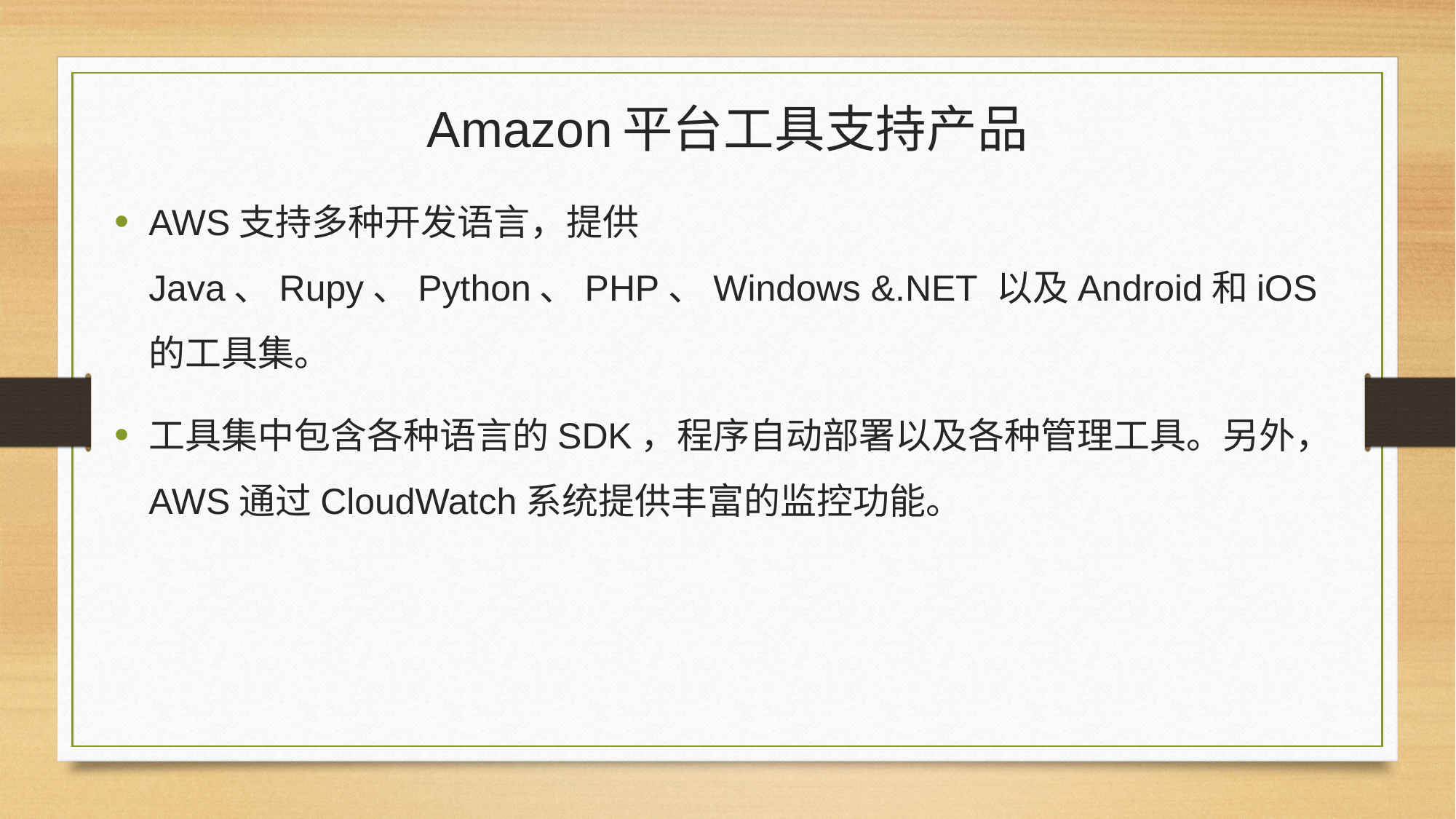

Amazon平台工具支持产品
AWS支持多种开发语言，提供Java、Rupy、Python、PHP、Windows &.NET 以及Android和iOS的工具集。
工具集中包含各种语言的SDK，程序自动部署以及各种管理工具。另外，AWS通过CloudWatch系统提供丰富的监控功能。